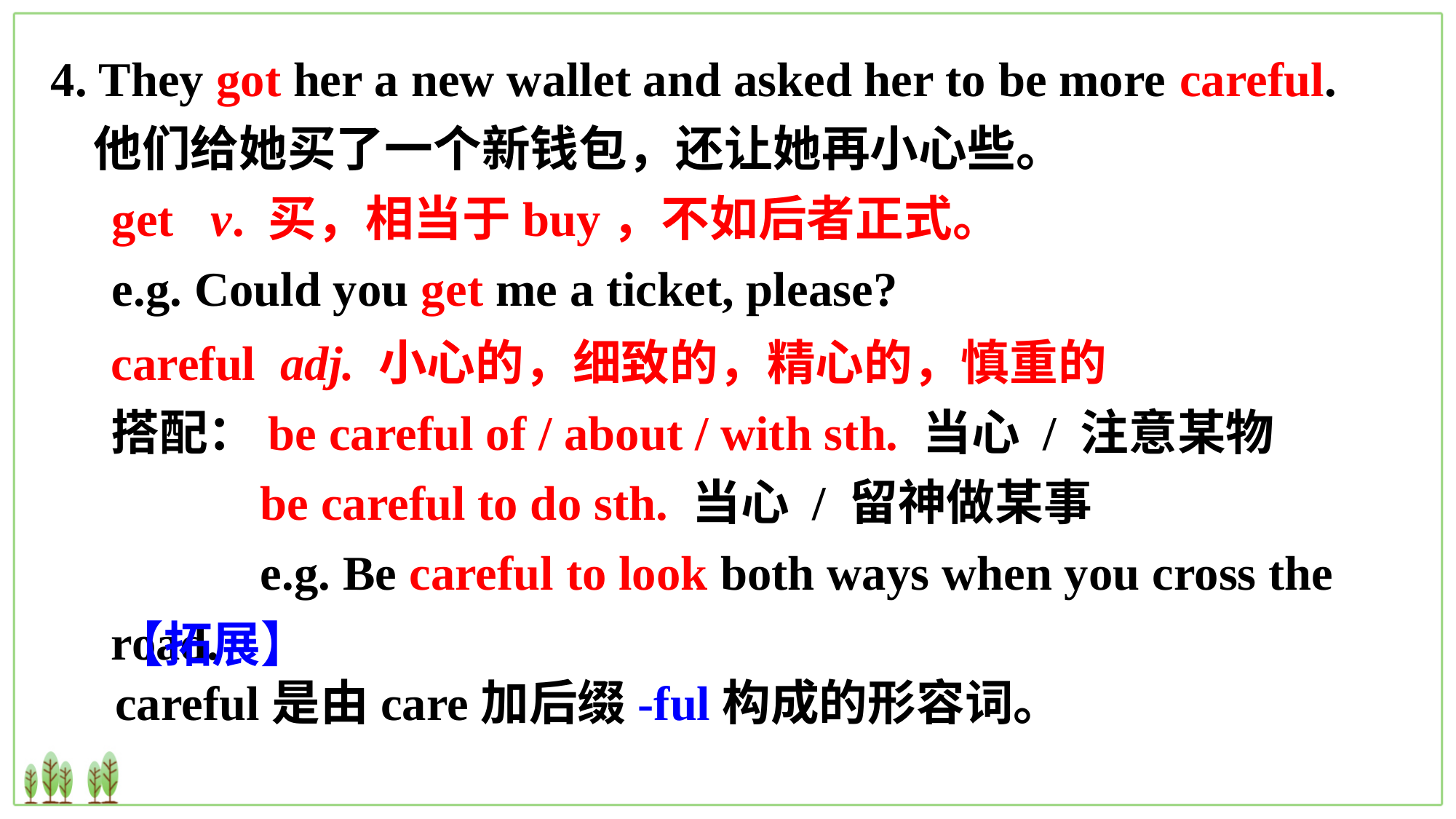

4. They got her a new wallet and asked her to be more careful.
他们给她买了一个新钱包，还让她再小心些。
     get   v. 买，相当于buy，不如后者正式。
     e.g. Could you get me a ticket, please?
careful  adj. 小心的，细致的，精心的，慎重的
搭配：be careful of / about / with sth. 当心 / 注意某物
be careful to do sth. 当心 / 留神做某事
e.g. Be careful to look both ways when you cross the road.
【拓展】
careful是由care加后缀-ful构成的形容词。